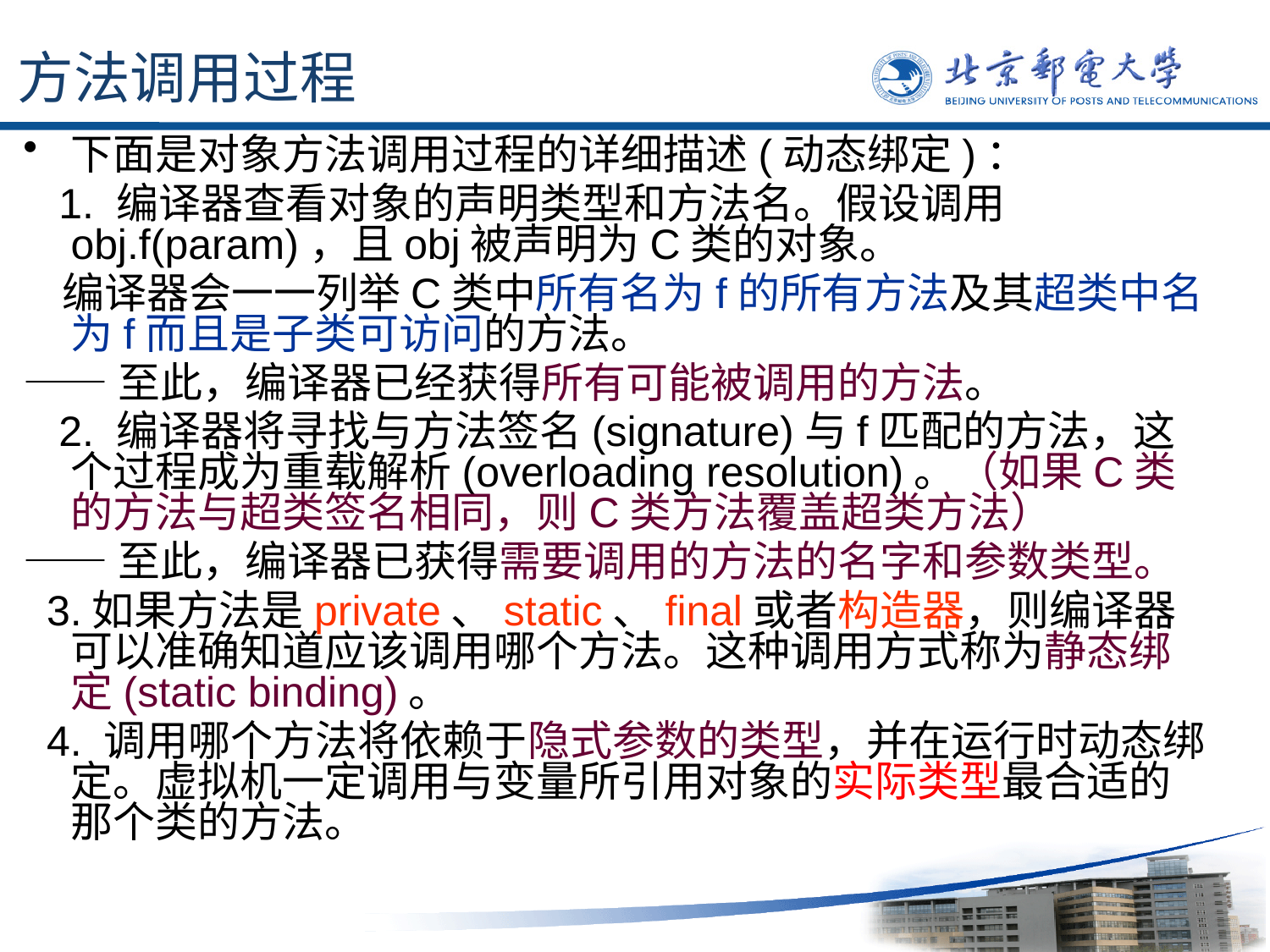

# 方法调用过程
下面是对象方法调用过程的详细描述(动态绑定)：
   1. 编译器查看对象的声明类型和方法名。假设调用obj.f(param)，且obj被声明为C类的对象。
   编译器会一一列举C类中所有名为f的所有方法及其超类中名为f而且是子类可访问的方法。
——至此，编译器已经获得所有可能被调用的方法。
   2. 编译器将寻找与方法签名(signature)与f匹配的方法，这个过程成为重载解析(overloading resolution)。（如果C类的方法与超类签名相同，则C类方法覆盖超类方法）
——至此，编译器已获得需要调用的方法的名字和参数类型。
  3.如果方法是private、static、final或者构造器，则编译器可以准确知道应该调用哪个方法。这种调用方式称为静态绑定(static binding)。
  4. 调用哪个方法将依赖于隐式参数的类型，并在运行时动态绑定。虚拟机一定调用与变量所引用对象的实际类型最合适的那个类的方法。